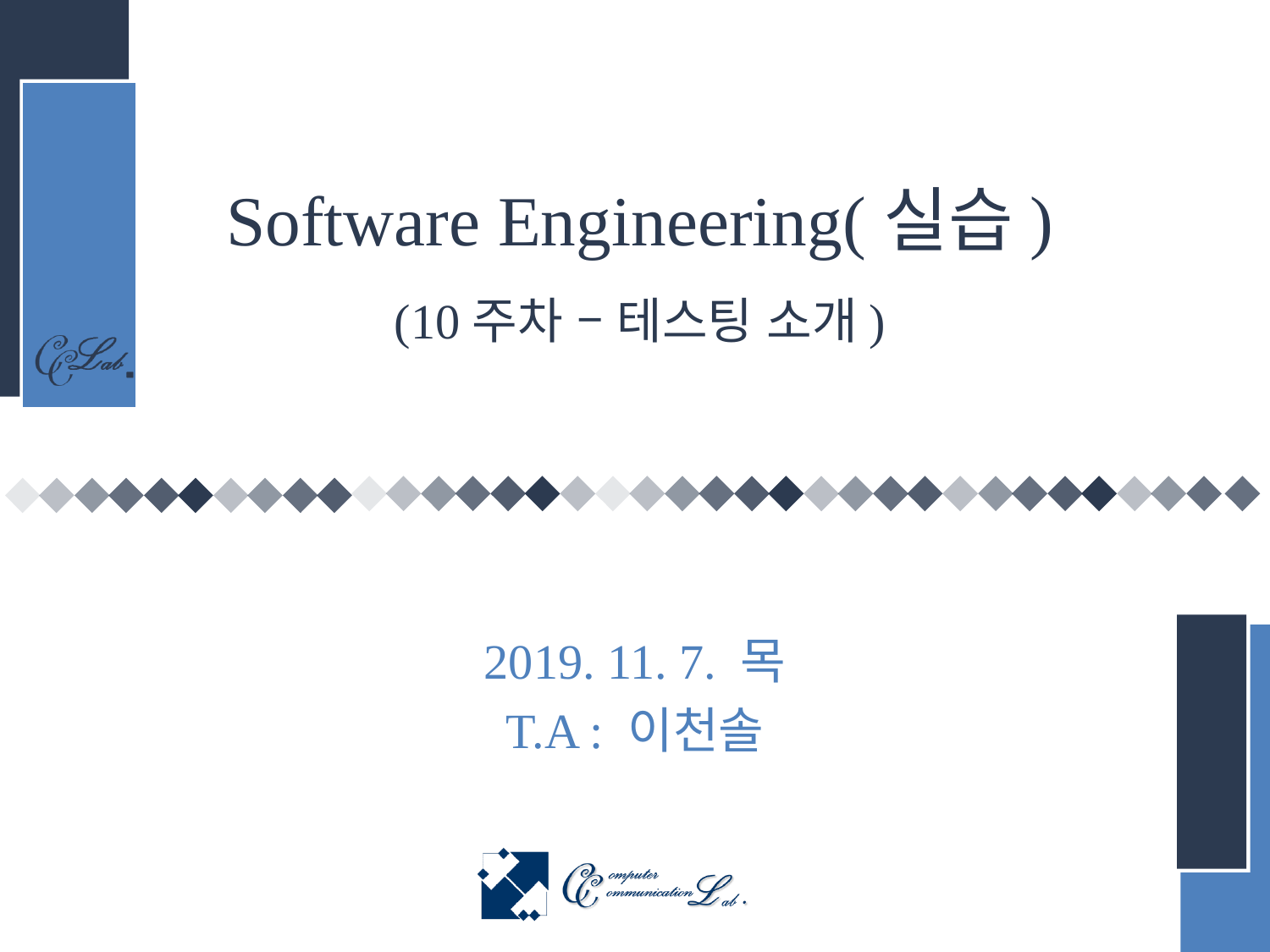

# Software Engineering(실습) (10주차 – 테스팅 소개)
2019. 11. 7. 목
T.A : 이천솔